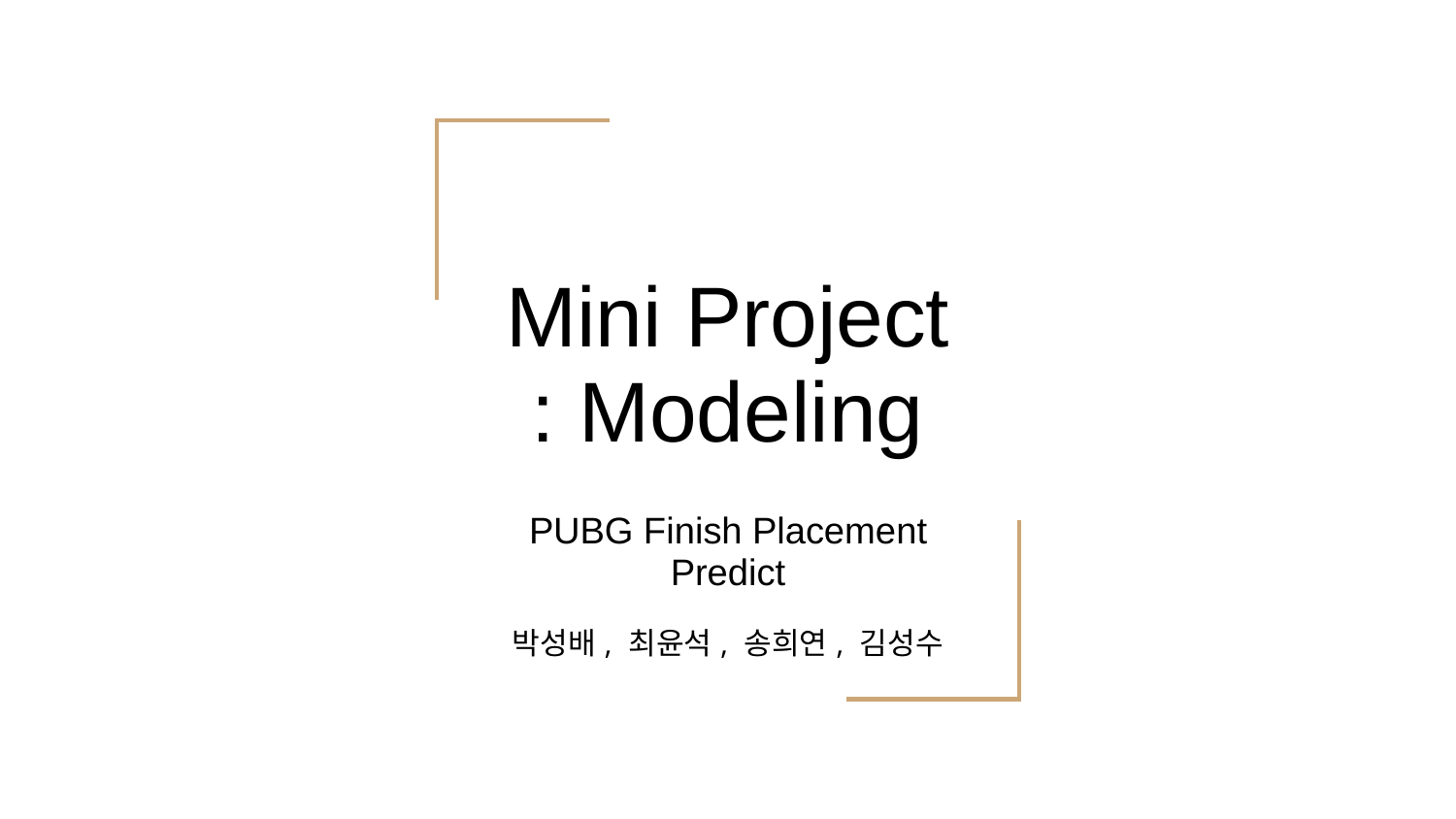

# Mini Project
: Modeling
PUBG Finish Placement Predict
박성배, 최윤석, 송희연, 김성수